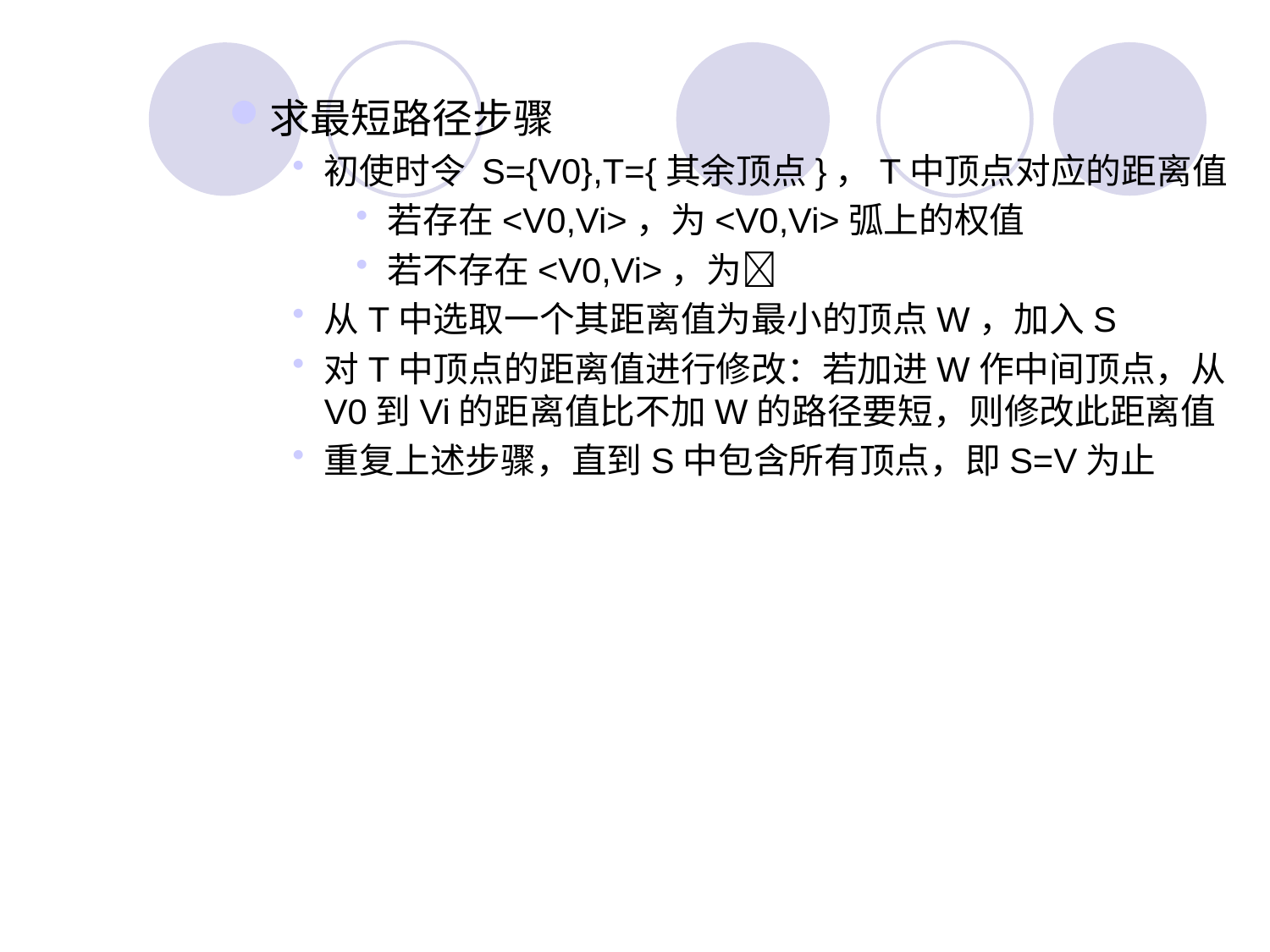

求最短路径步骤
初使时令 S={V0},T={其余顶点}，T中顶点对应的距离值
若存在<V0,Vi>，为<V0,Vi>弧上的权值
若不存在<V0,Vi>，为∝
从T中选取一个其距离值为最小的顶点W，加入S
对T中顶点的距离值进行修改：若加进W作中间顶点，从V0到Vi的距离值比不加W的路径要短，则修改此距离值
重复上述步骤，直到S中包含所有顶点，即S=V为止